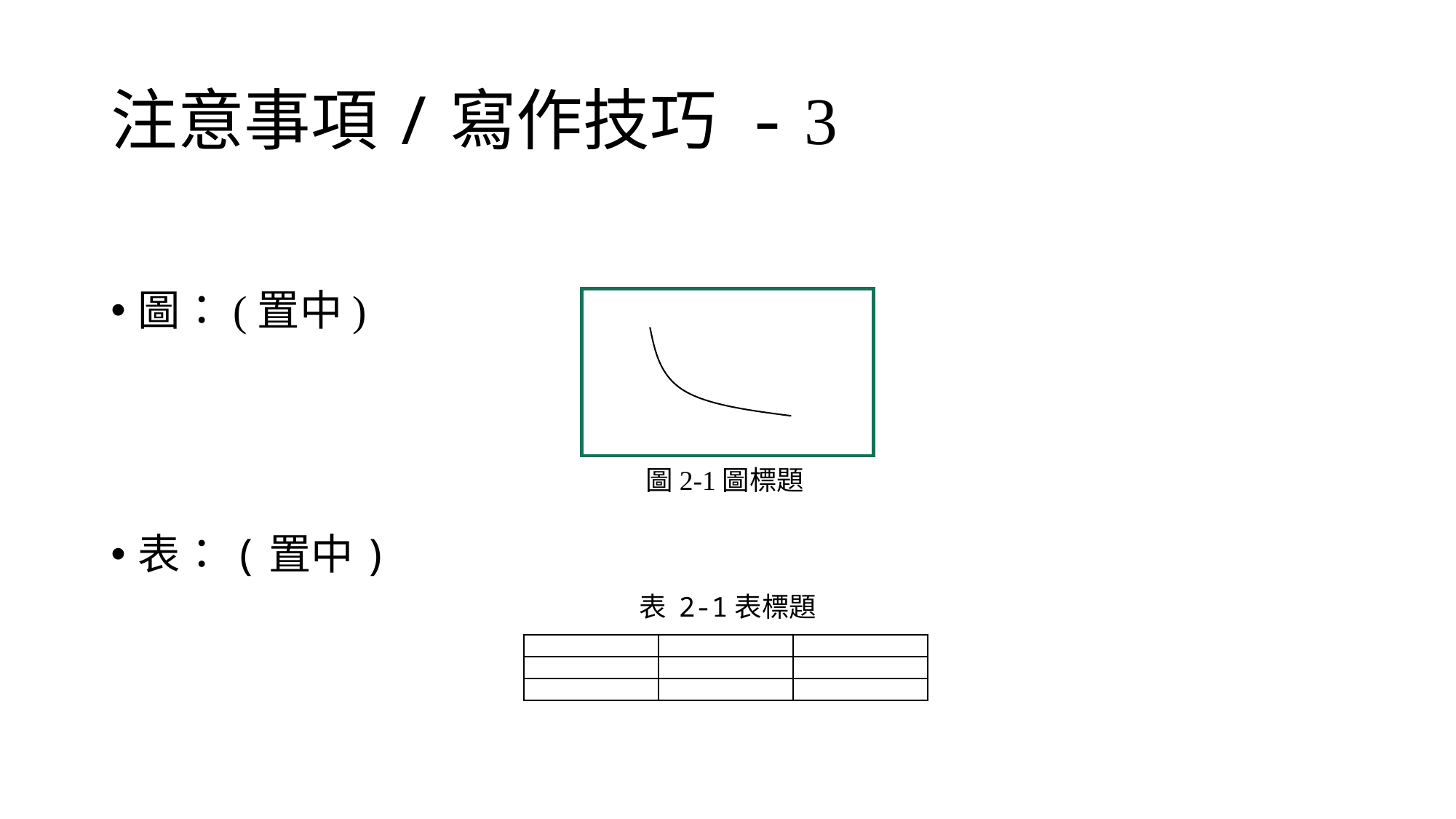

# 注意事項/寫作技巧 - 3

圖：(置中)

表：(置中)

圖2-1圖標題
表 2-1表標題
|  |  |  |
| --- | --- | --- |
|  |  |  |
|  |  |  |